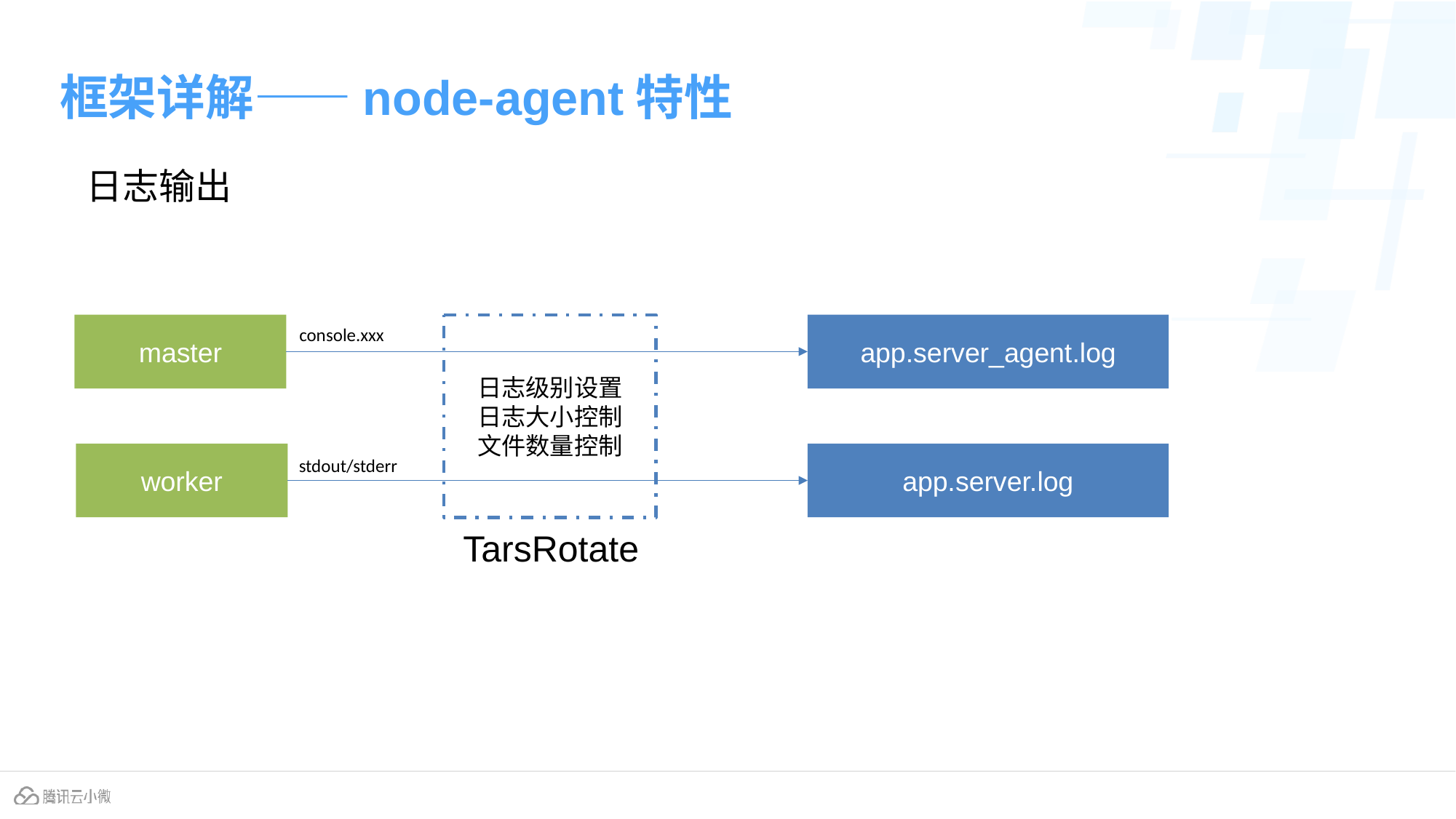

# 框架详解——node-agent特性
日志输出
app.server_agent.log
master
日志级别设置
日志大小控制
文件数量控制
console.xxx
worker
app.server.log
stdout/stderr
TarsRotate